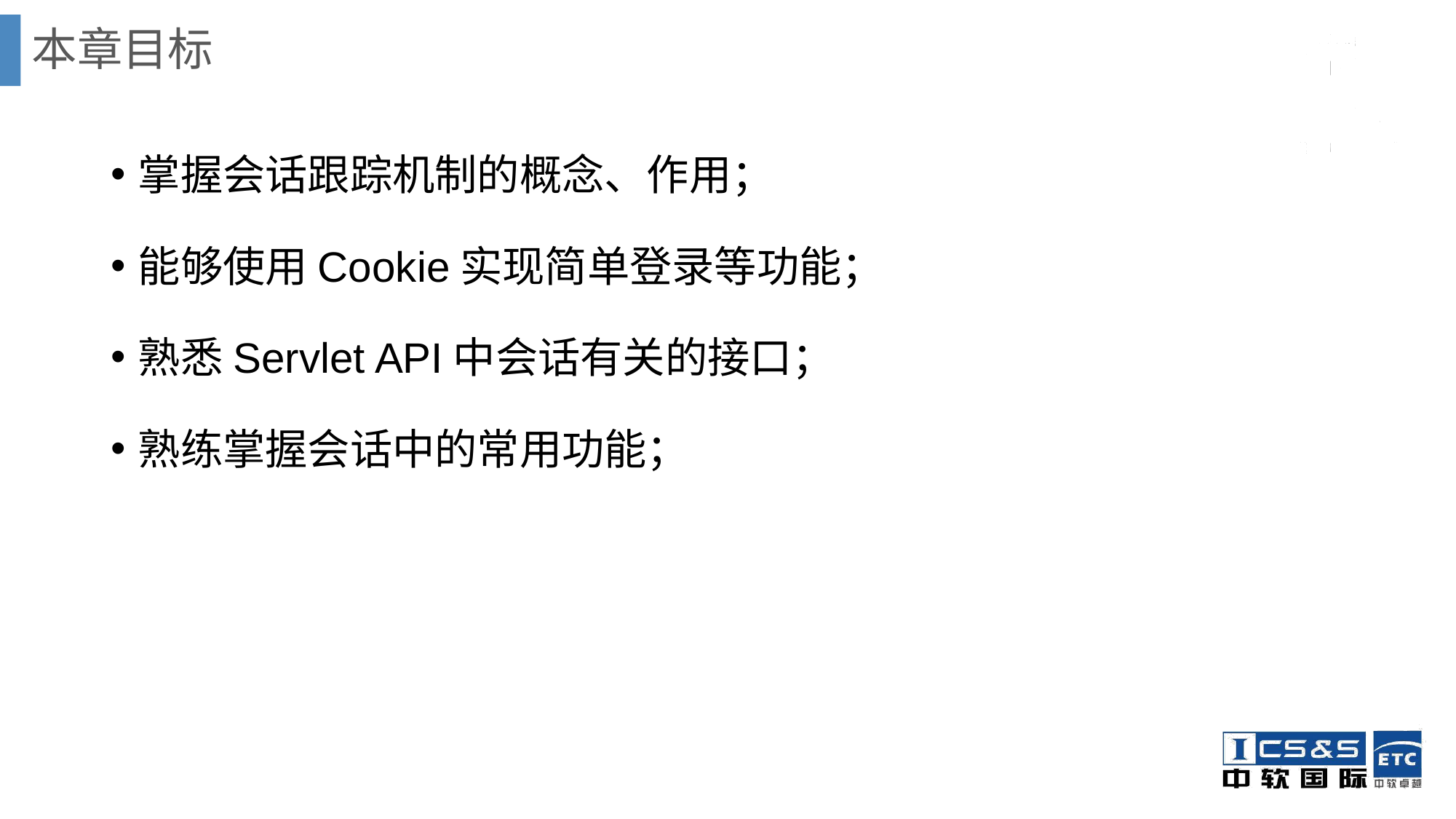

# 本章目标
掌握会话跟踪机制的概念、作用；
能够使用Cookie实现简单登录等功能；
熟悉Servlet API中会话有关的接口；
熟练掌握会话中的常用功能；